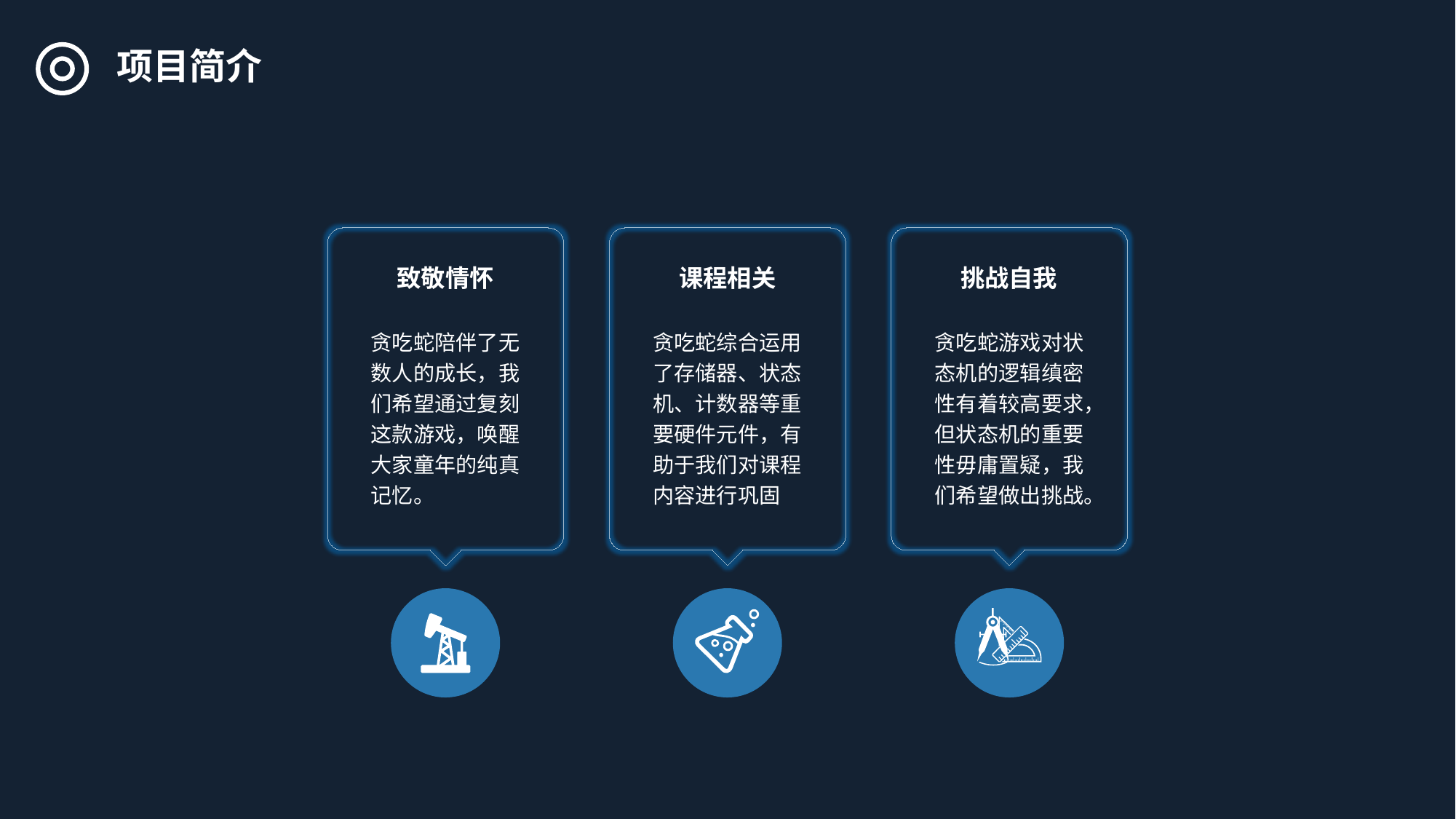

项目简介

致敬情怀
课程相关
挑战自我
贪吃蛇陪伴了无数人的成长，我们希望通过复刻这款游戏，唤醒大家童年的纯真记忆。
贪吃蛇综合运用了存储器、状态机、计数器等重要硬件元件，有助于我们对课程内容进行巩固
贪吃蛇游戏对状态机的逻辑缜密性有着较高要求，但状态机的重要性毋庸置疑，我们希望做出挑战。